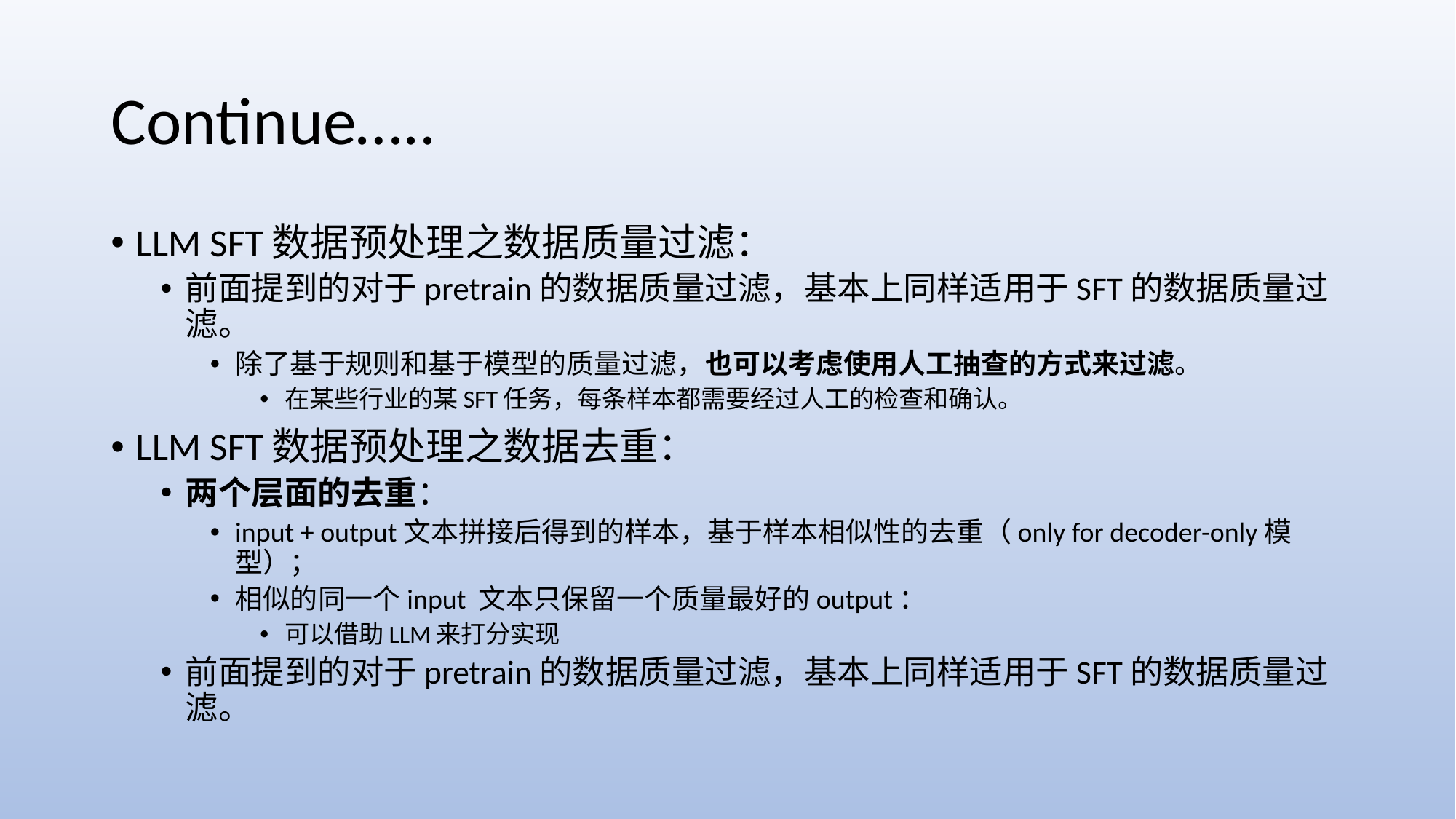

# Continue…..
LLM SFT数据预处理之数据质量过滤：
前面提到的对于pretrain的数据质量过滤，基本上同样适用于SFT的数据质量过滤。
除了基于规则和基于模型的质量过滤，也可以考虑使用人工抽查的方式来过滤。
在某些行业的某SFT任务，每条样本都需要经过人工的检查和确认。
LLM SFT数据预处理之数据去重：
两个层面的去重：
input + output文本拼接后得到的样本，基于样本相似性的去重（only for decoder-only模型）；
相似的同一个input 文本只保留一个质量最好的output：
可以借助LLM来打分实现
前面提到的对于pretrain的数据质量过滤，基本上同样适用于SFT的数据质量过滤。